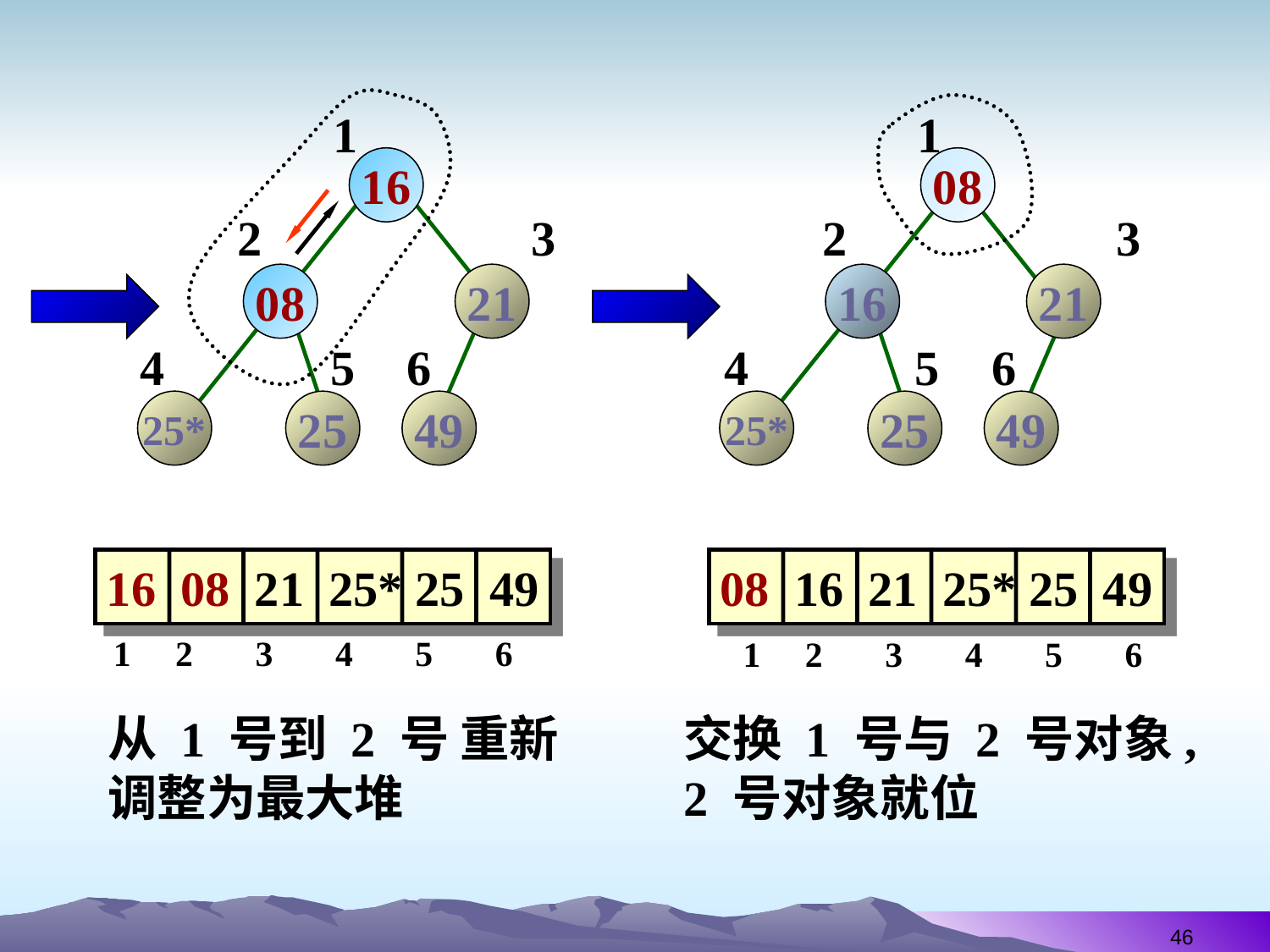

1
16

2

3
08
21

4
5
6
25*
25
49
16  08  21  25* 25  49

从 1 号到 2 号 重新
调整为最大堆

1
08

2

3
16
21

4
5
6
25*
25
49
08  16  21  25* 25  49

交换 1 号与 2 号对象,
2 号对象就位
   1     2       3       4       5       6
   1     2       3       4       5       6
46